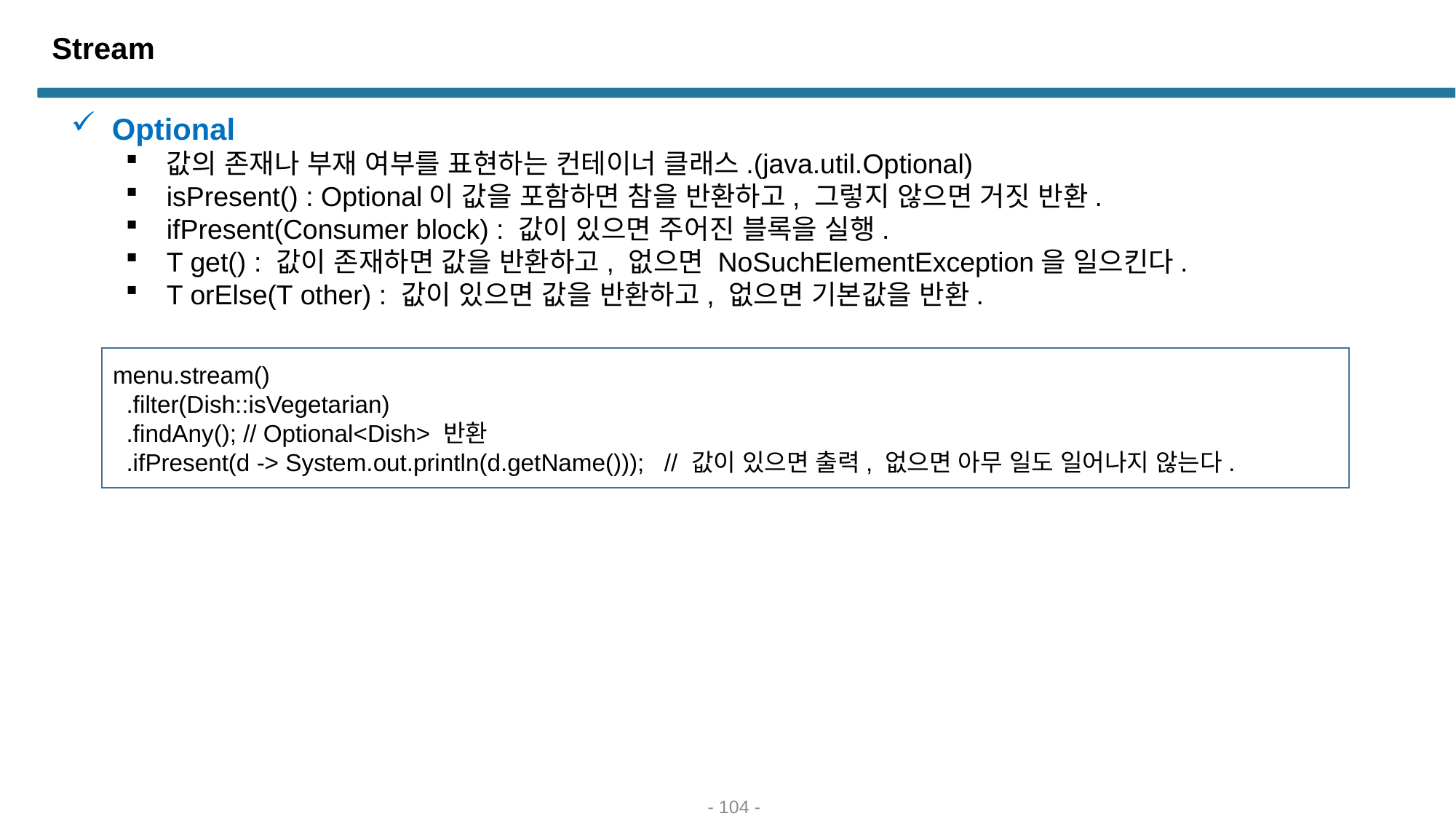

# Stream
Optional
값의 존재나 부재 여부를 표현하는 컨테이너 클래스.(java.util.Optional)
isPresent() : Optional이 값을 포함하면 참을 반환하고, 그렇지 않으면 거짓 반환.
ifPresent(Consumer block) : 값이 있으면 주어진 블록을 실행.
T get() : 값이 존재하면 값을 반환하고, 없으면 NoSuchElementException을 일으킨다.
T orElse(T other) : 값이 있으면 값을 반환하고, 없으면 기본값을 반환.

menu.stream()
  .filter(Dish::isVegetarian)
  .findAny(); // Optional<Dish> 반환
  .ifPresent(d -> System.out.println(d.getName()));   // 값이 있으면 출력, 없으면 아무 일도 일어나지 않는다.
- 104 -